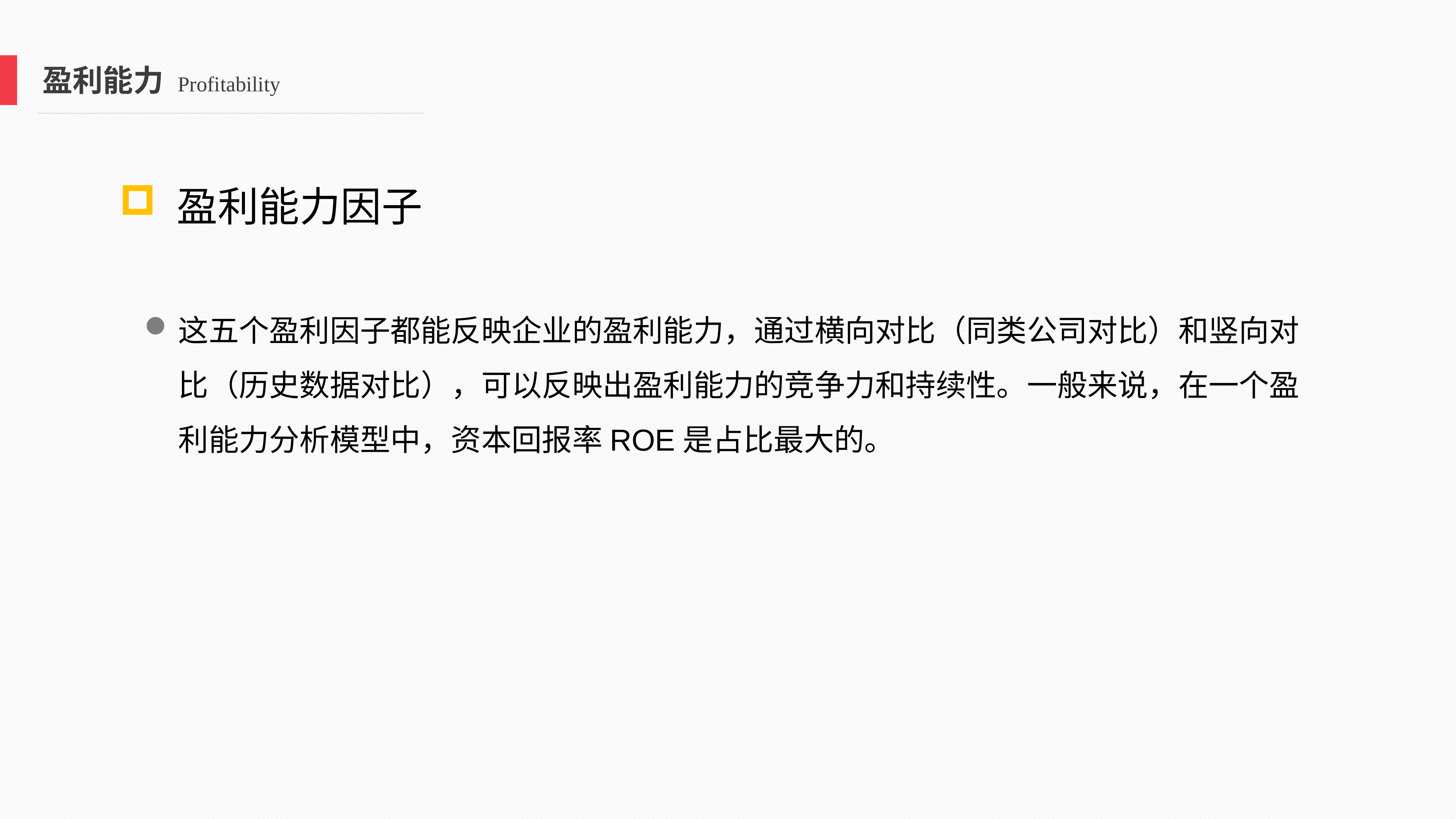

盈利能力 Profitability
 盈利能力因子
这五个盈利因子都能反映企业的盈利能力，通过横向对比（同类公司对比）和竖向对比（历史数据对比），可以反映出盈利能力的竞争力和持续性。一般来说，在一个盈利能力分析模型中，资本回报率ROE是占比最大的。